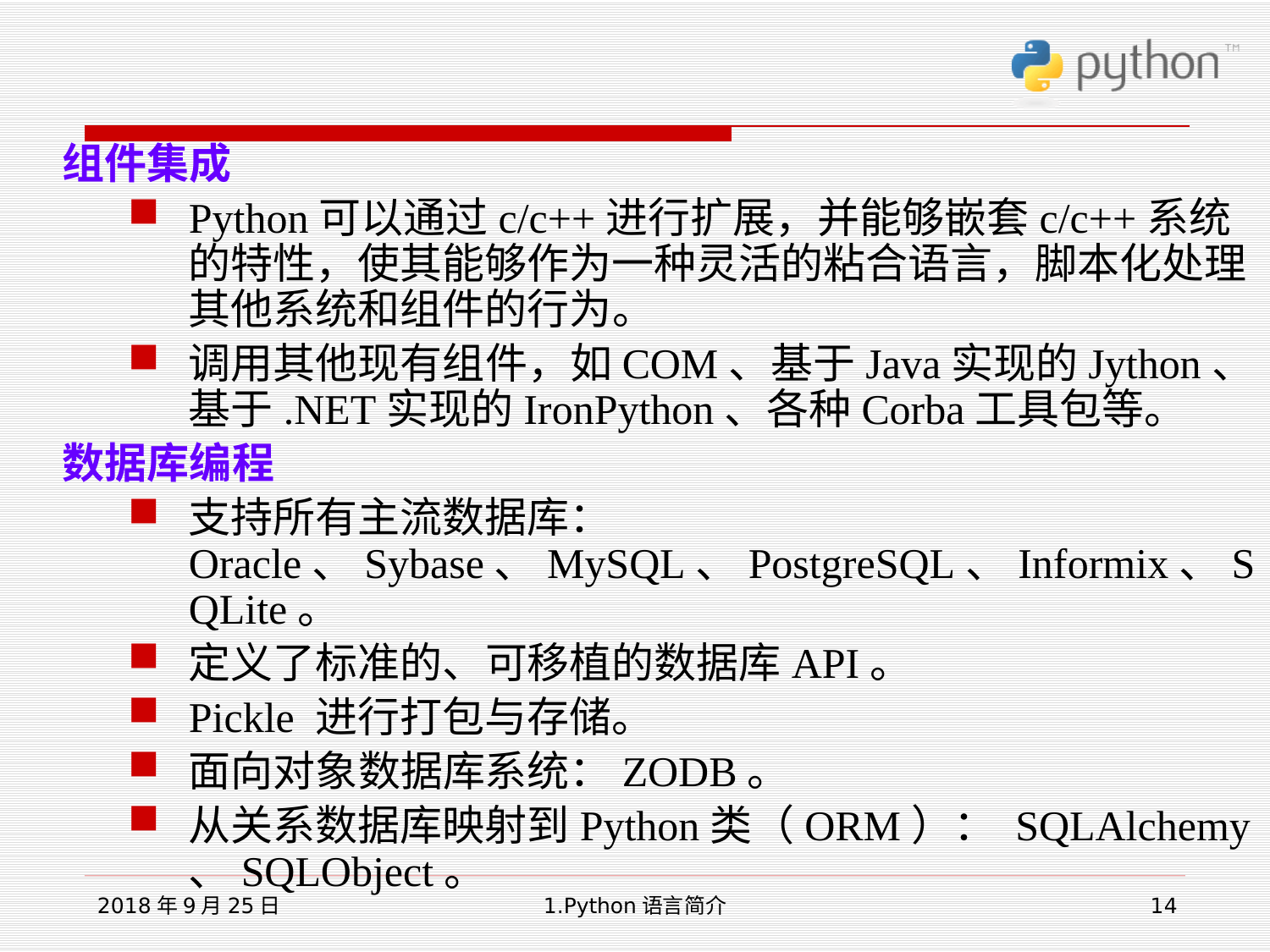

组件集成
Python可以通过c/c++进行扩展，并能够嵌套c/c++系统的特性，使其能够作为一种灵活的粘合语言，脚本化处理其他系统和组件的行为。
调用其他现有组件，如COM、基于Java实现的Jython、基于.NET实现的IronPython、各种Corba工具包等。
数据库编程
支持所有主流数据库：Oracle、Sybase、MySQL、PostgreSQL、Informix、SQLite。
定义了标准的、可移植的数据库API。
Pickle 进行打包与存储。
面向对象数据库系统：ZODB。
从关系数据库映射到Python类（ORM）： SQLAlchemy 、SQLObject。
2018年9月25日
1.Python语言简介
14